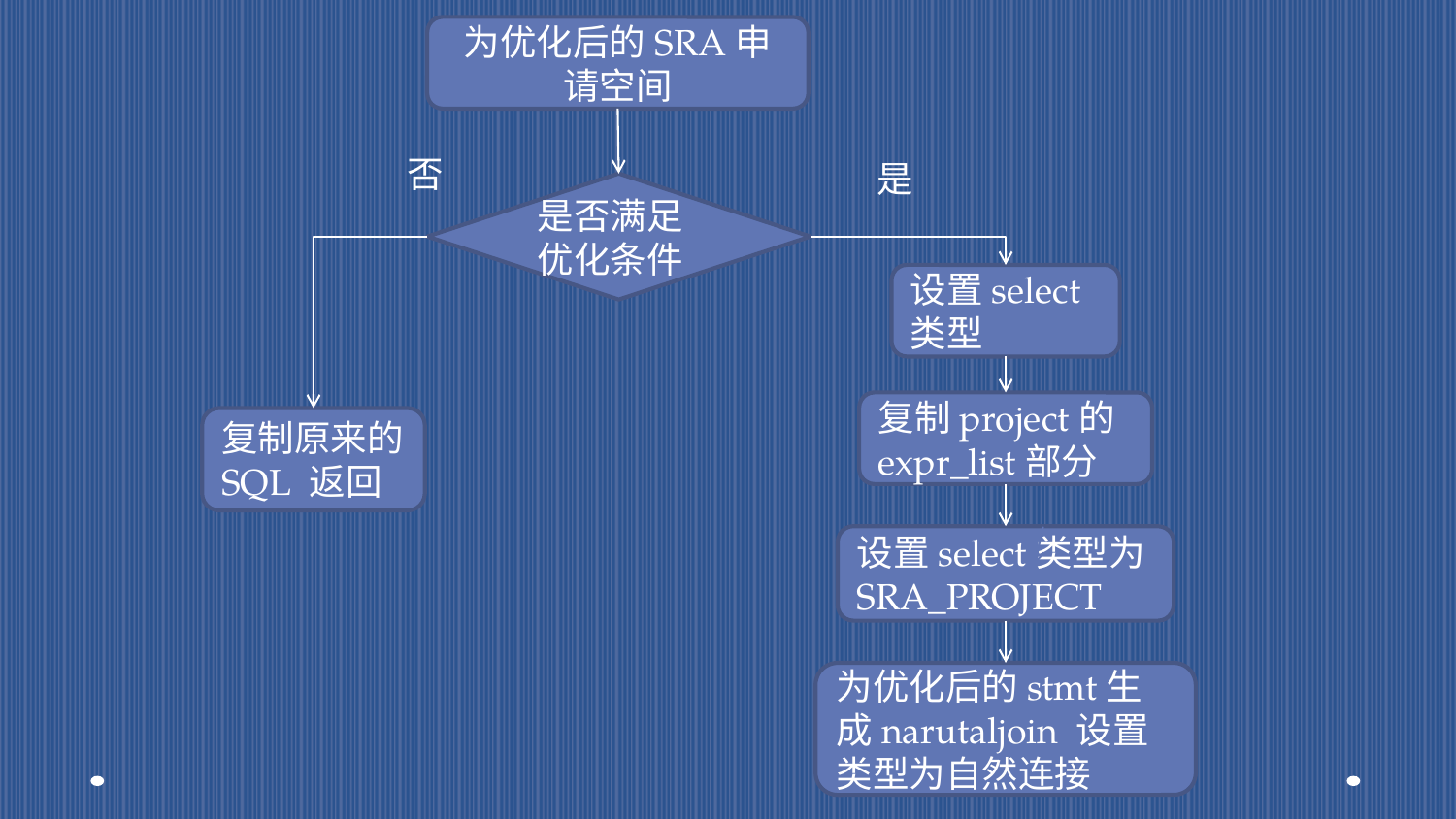

为优化后的SRA申请空间
否
是
是否满足优化条件
设置select类型
复制project的expr_list部分
复制原来的SQL 返回
设置select类型为SRA_PROJECT
为优化后的stmt生成narutaljoin 设置类型为自然连接